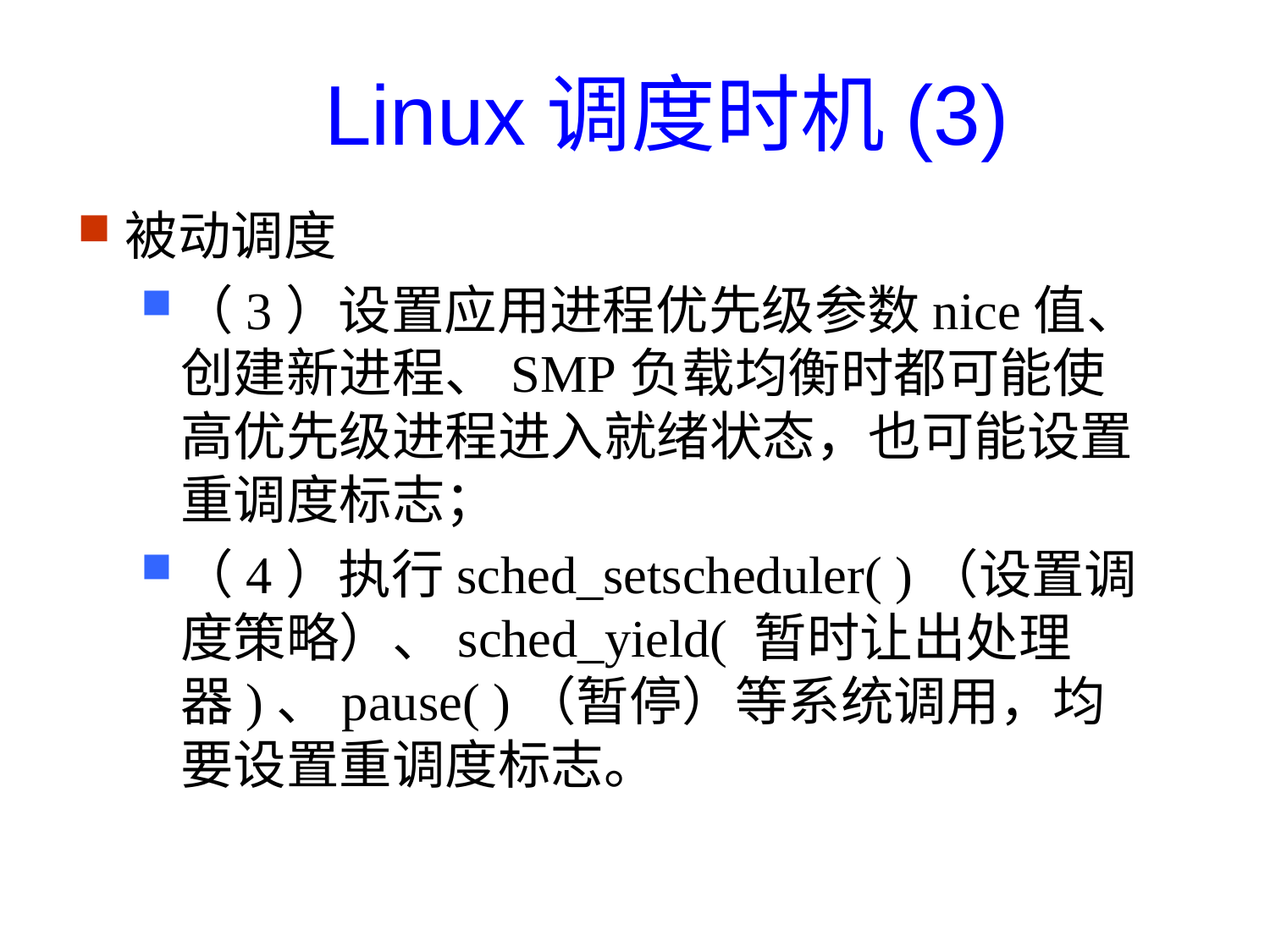

Linux调度时机(3)

被动调度
（3）设置应用进程优先级参数nice值、创建新进程、SMP负载均衡时都可能使高优先级进程进入就绪状态，也可能设置重调度标志；
（4）执行sched_setscheduler( )（设置调度策略）、sched_yield( 暂时让出处理器)、pause( )（暂停）等系统调用，均要设置重调度标志。